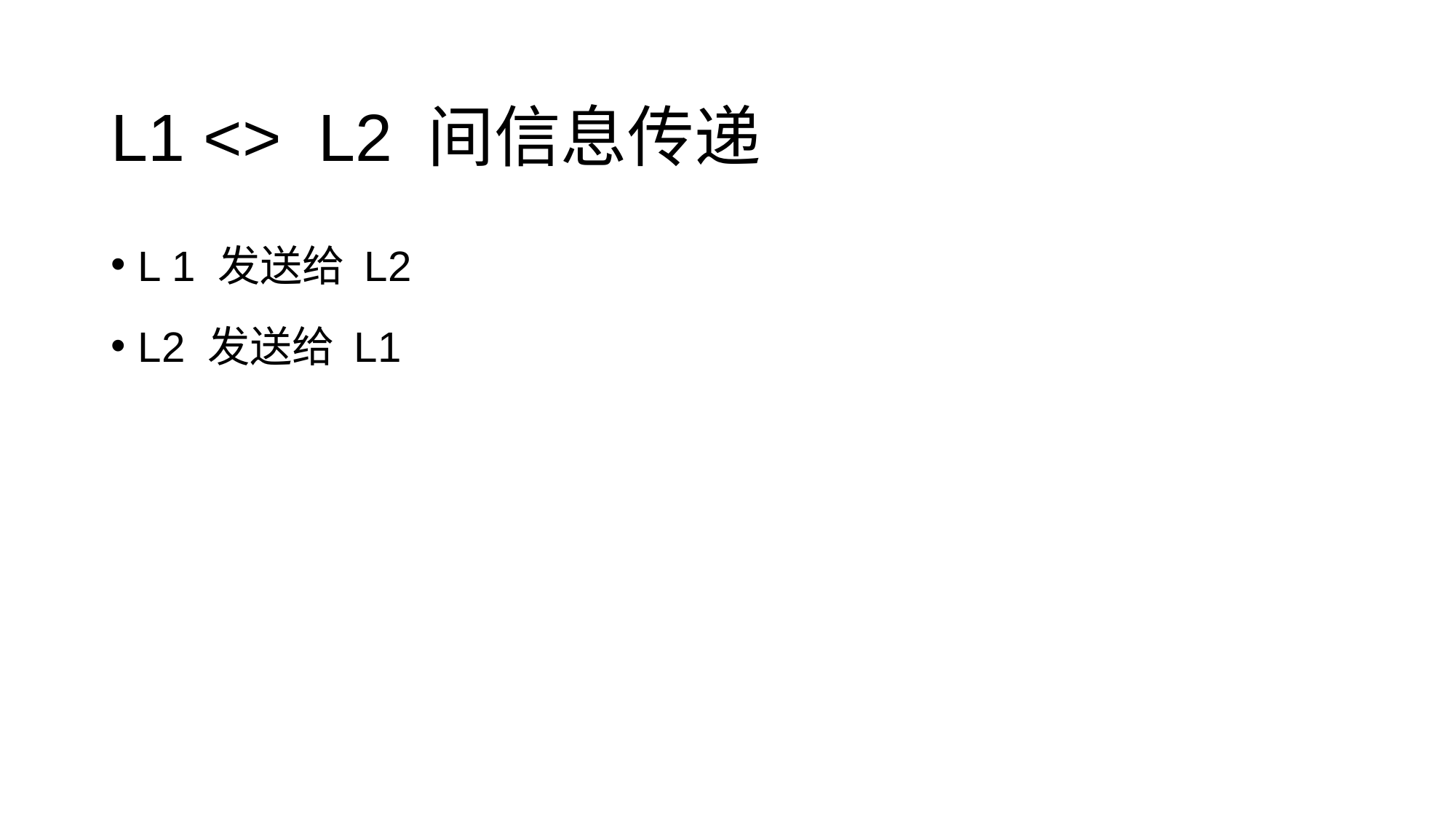

# L1 <>  L2 间信息传递
L 1 发送给 L2
L2 发送给 L1